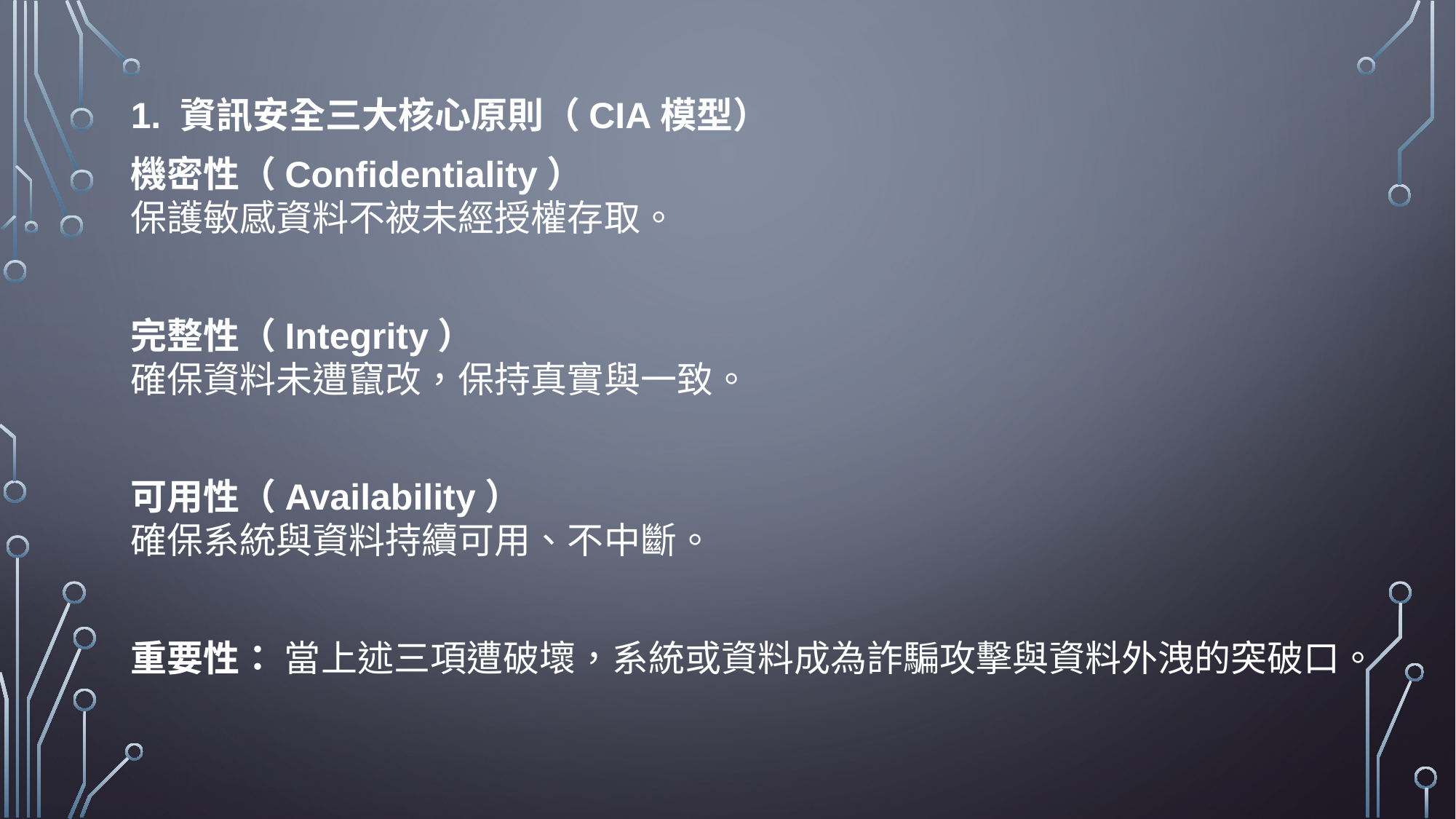

1. 資訊安全三大核心原則（CIA模型）
機密性（Confidentiality）
保護敏感資料不被未經授權存取。

完整性（Integrity）
確保資料未遭竄改，保持真實與一致。

可用性（Availability）
確保系統與資料持續可用、不中斷。

重要性： 當上述三項遭破壞，系統或資料成為詐騙攻擊與資料外洩的突破口。